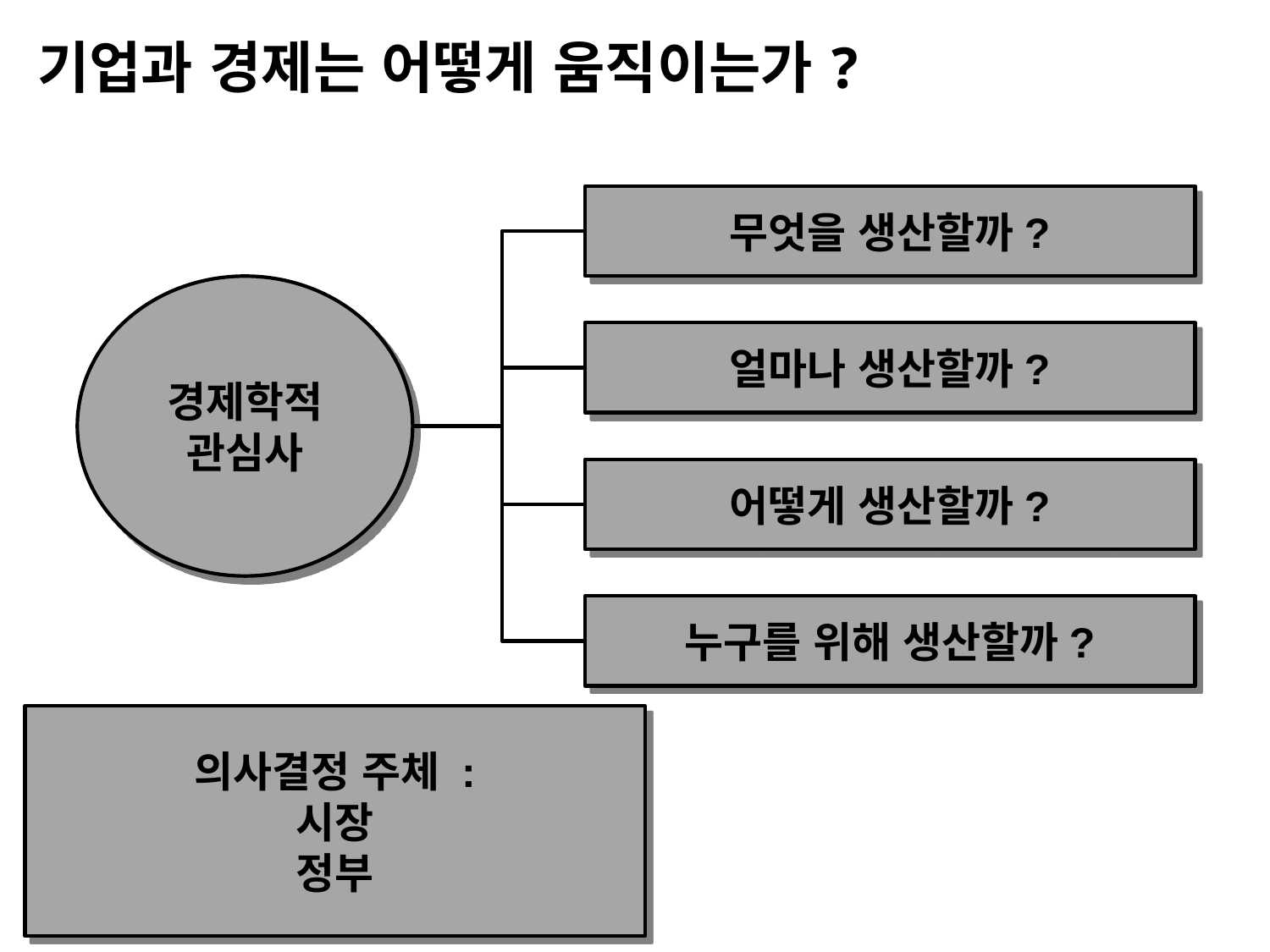

기업과 경제는 어떻게 움직이는가?
무엇을 생산할까?
경제학적
관심사
얼마나 생산할까?
어떻게 생산할까?
누구를 위해 생산할까?
의사결정 주체 :
시장
정부